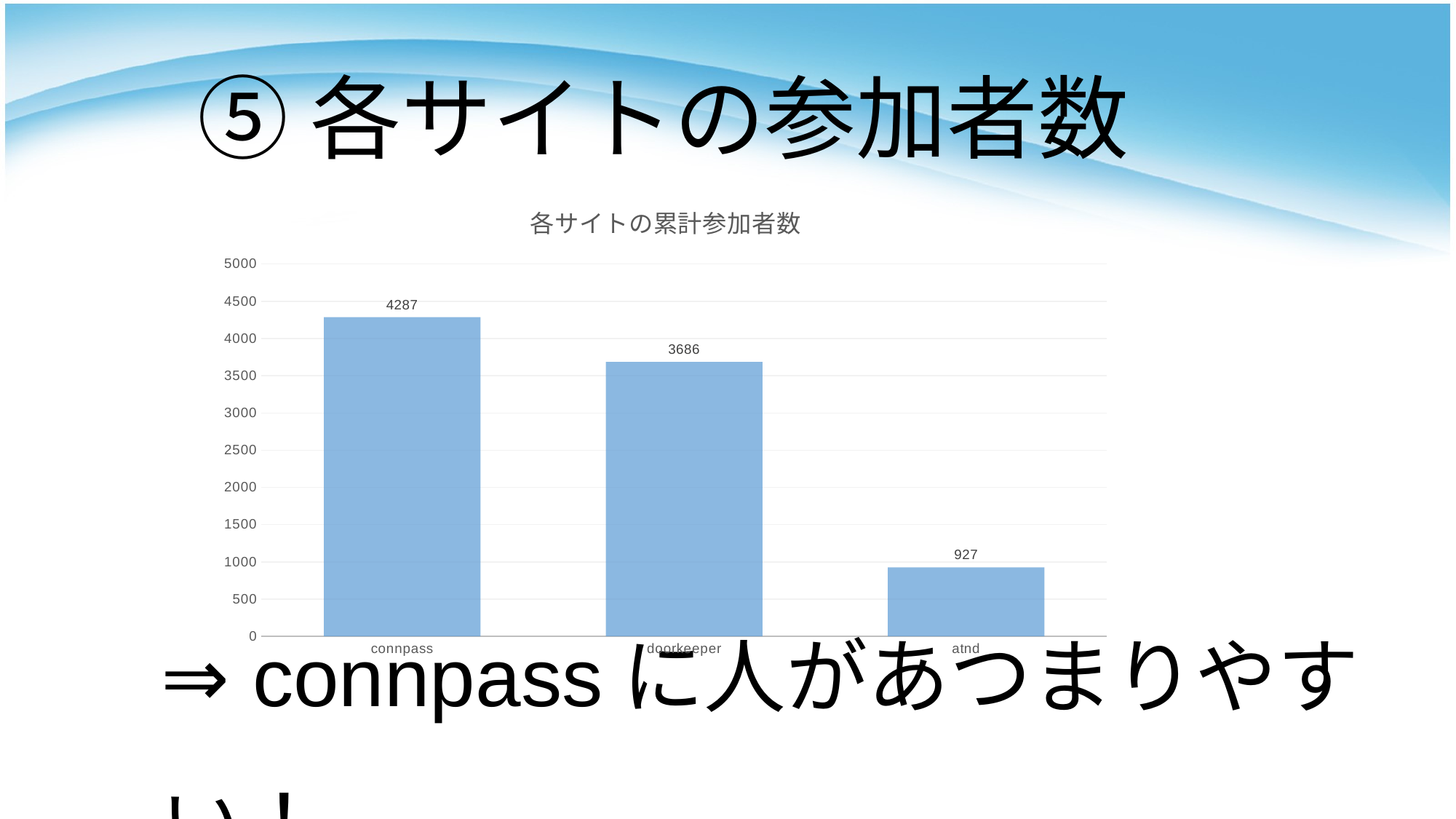

⑤各サイトの参加者数

### Chart: 各サイトの累計参加者数

| Category |  |
|---|---|
| connpass | 4287.0 |
| doorkeeper | 3686.0 |
| atnd | 927.0 |
# ⇒ connpassに人があつまりやすい！